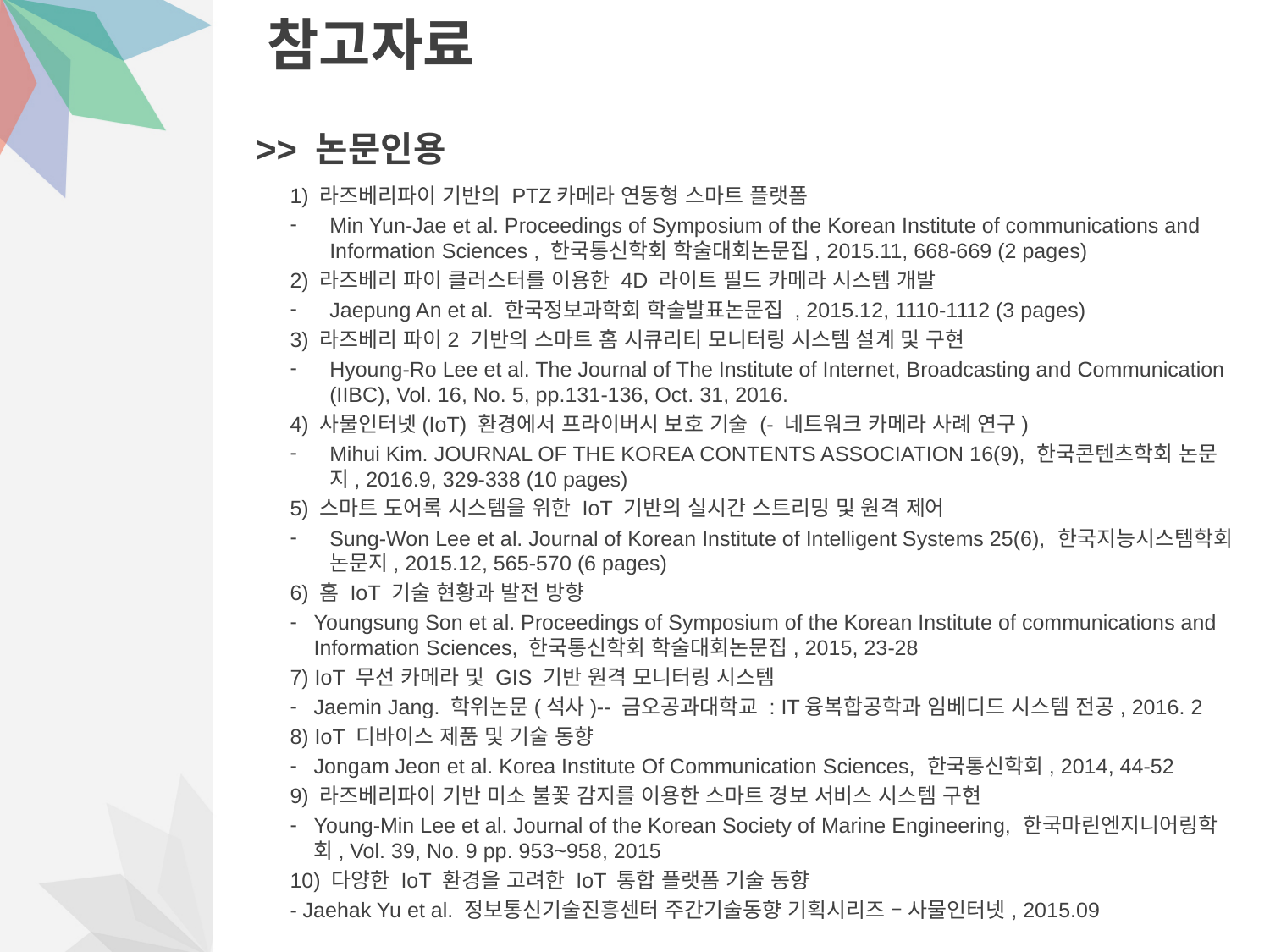

# 참고자료
>> 논문인용
1) 라즈베리파이 기반의 PTZ카메라 연동형 스마트 플랫폼
Min Yun-Jae et al. Proceedings of Symposium of the Korean Institute of communications and Information Sciences , 한국통신학회 학술대회논문집, 2015.11, 668-669 (2 pages)
2) 라즈베리 파이 클러스터를 이용한 4D 라이트 필드 카메라 시스템 개발
Jaepung An et al. 한국정보과학회 학술발표논문집 , 2015.12, 1110-1112 (3 pages)
3) 라즈베리 파이2 기반의 스마트 홈 시큐리티 모니터링 시스템 설계 및 구현
Hyoung-Ro Lee et al. The Journal of The Institute of Internet, Broadcasting and Communication (IIBC), Vol. 16, No. 5, pp.131-136, Oct. 31, 2016.
4) 사물인터넷(IoT) 환경에서 프라이버시 보호 기술 (- 네트워크 카메라 사례 연구)
Mihui Kim. JOURNAL OF THE KOREA CONTENTS ASSOCIATION 16(9), 한국콘텐츠학회 논문지, 2016.9, 329-338 (10 pages)
5) 스마트 도어록 시스템을 위한 IoT 기반의 실시간 스트리밍 및 원격 제어
Sung-Won Lee et al. Journal of Korean Institute of Intelligent Systems 25(6), 한국지능시스템학회 논문지, 2015.12, 565-570 (6 pages)
6) 홈 IoT 기술 현황과 발전 방향
Youngsung Son et al. Proceedings of Symposium of the Korean Institute of communications and Information Sciences, 한국통신학회 학술대회논문집, 2015, 23-28
7) IoT 무선 카메라 및 GIS 기반 원격 모니터링 시스템
Jaemin Jang. 학위논문(석사)-- 금오공과대학교 : IT융복합공학과 임베디드 시스템 전공, 2016. 2
8) IoT 디바이스 제품 및 기술 동향
Jongam Jeon et al. Korea Institute Of Communication Sciences, 한국통신학회, 2014, 44-52
9) 라즈베리파이 기반 미소 불꽃 감지를 이용한 스마트 경보 서비스 시스템 구현
Young-Min Lee et al. Journal of the Korean Society of Marine Engineering, 한국마린엔지니어링학회, Vol. 39, No. 9 pp. 953~958, 2015
10) 다양한 IoT 환경을 고려한 IoT 통합 플랫폼 기술 동향
- Jaehak Yu et al. 정보통신기술진흥센터 주간기술동향 기획시리즈 – 사물인터넷, 2015.09